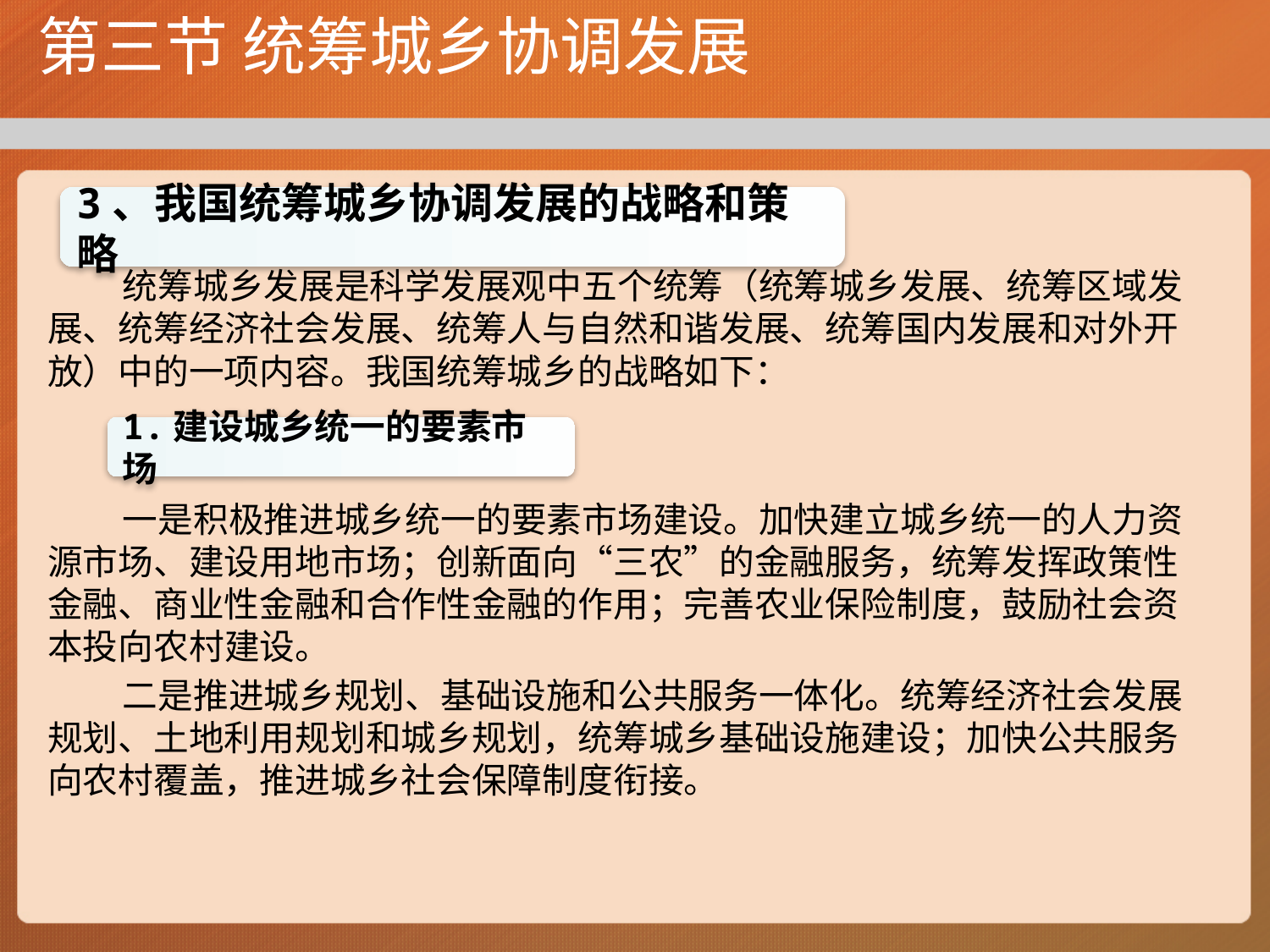

# 第三节 统筹城乡协调发展
3、我国统筹城乡协调发展的战略和策略

统筹城乡发展是科学发展观中五个统筹（统筹城乡发展、统筹区域发展、统筹经济社会发展、统筹人与自然和谐发展、统筹国内发展和对外开放）中的一项内容。我国统筹城乡的战略如下：

一是积极推进城乡统一的要素市场建设。加快建立城乡统一的人力资源市场、建设用地市场；创新面向“三农”的金融服务，统筹发挥政策性金融、商业性金融和合作性金融的作用；完善农业保险制度，鼓励社会资本投向农村建设。
二是推进城乡规划、基础设施和公共服务一体化。统筹经济社会发展规划、土地利用规划和城乡规划，统筹城乡基础设施建设；加快公共服务向农村覆盖，推进城乡社会保障制度衔接。
1.建设城乡统一的要素市场